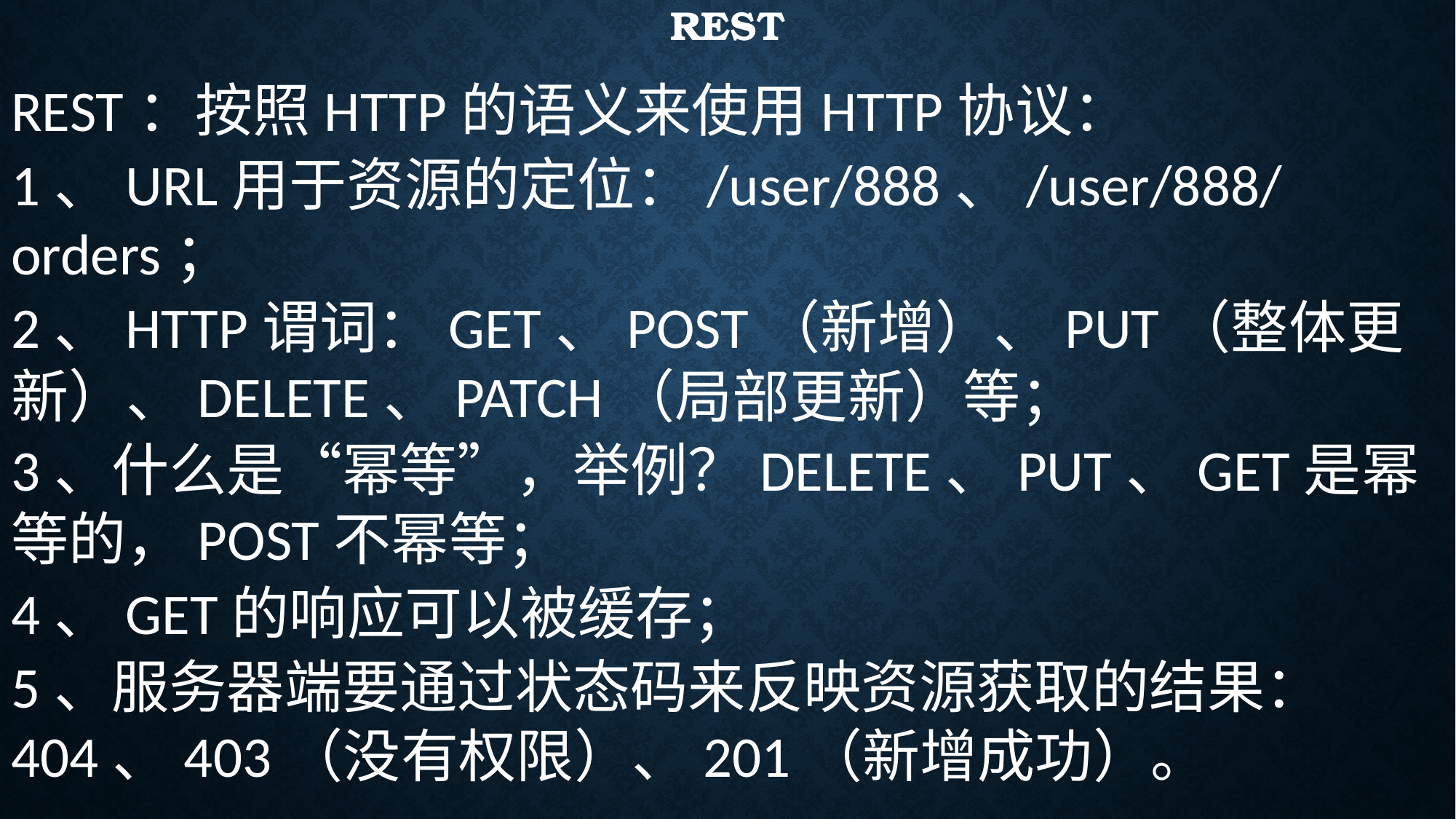

# REST
REST：按照HTTP的语义来使用HTTP协议：
1、URL用于资源的定位：/user/888、/user/888/orders；
2、HTTP谓词：GET、POST（新增）、PUT（整体更新）、DELETE、PATCH（局部更新）等；
3、什么是“幂等”，举例？DELETE、PUT、GET是幂等的，POST不幂等；
4、GET的响应可以被缓存；
5、服务器端要通过状态码来反映资源获取的结果：404、403（没有权限）、201（新增成功）。